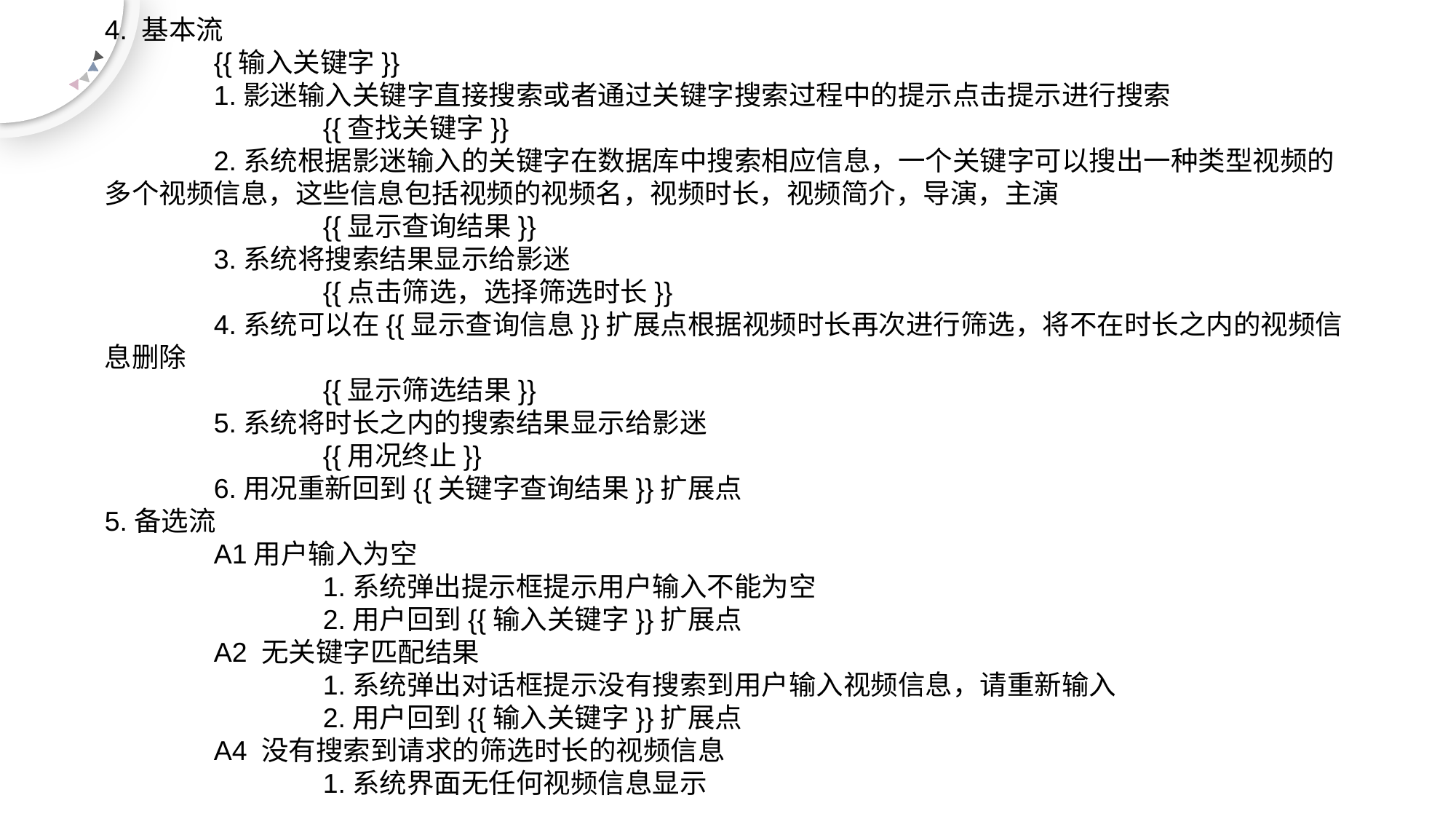

4. 基本流
	{{输入关键字}}
	1.影迷输入关键字直接搜索或者通过关键字搜索过程中的提示点击提示进行搜索
		{{查找关键字}}
	2.系统根据影迷输入的关键字在数据库中搜索相应信息，一个关键字可以搜出一种类型视频的多个视频信息，这些信息包括视频的视频名，视频时长，视频简介，导演，主演
		{{显示查询结果}}
	3.系统将搜索结果显示给影迷
		{{点击筛选，选择筛选时长}}
	4.系统可以在{{显示查询信息}}扩展点根据视频时长再次进行筛选，将不在时长之内的视频信息删除
		{{显示筛选结果}}
	5.系统将时长之内的搜索结果显示给影迷
		{{用况终止}}
	6.用况重新回到{{关键字查询结果}}扩展点
5.备选流
	A1用户输入为空
		1.系统弹出提示框提示用户输入不能为空
		2.用户回到{{输入关键字}}扩展点
	A2 无关键字匹配结果
		1.系统弹出对话框提示没有搜索到用户输入视频信息，请重新输入
		2.用户回到{{输入关键字}}扩展点
	A4 没有搜索到请求的筛选时长的视频信息
		1.系统界面无任何视频信息显示